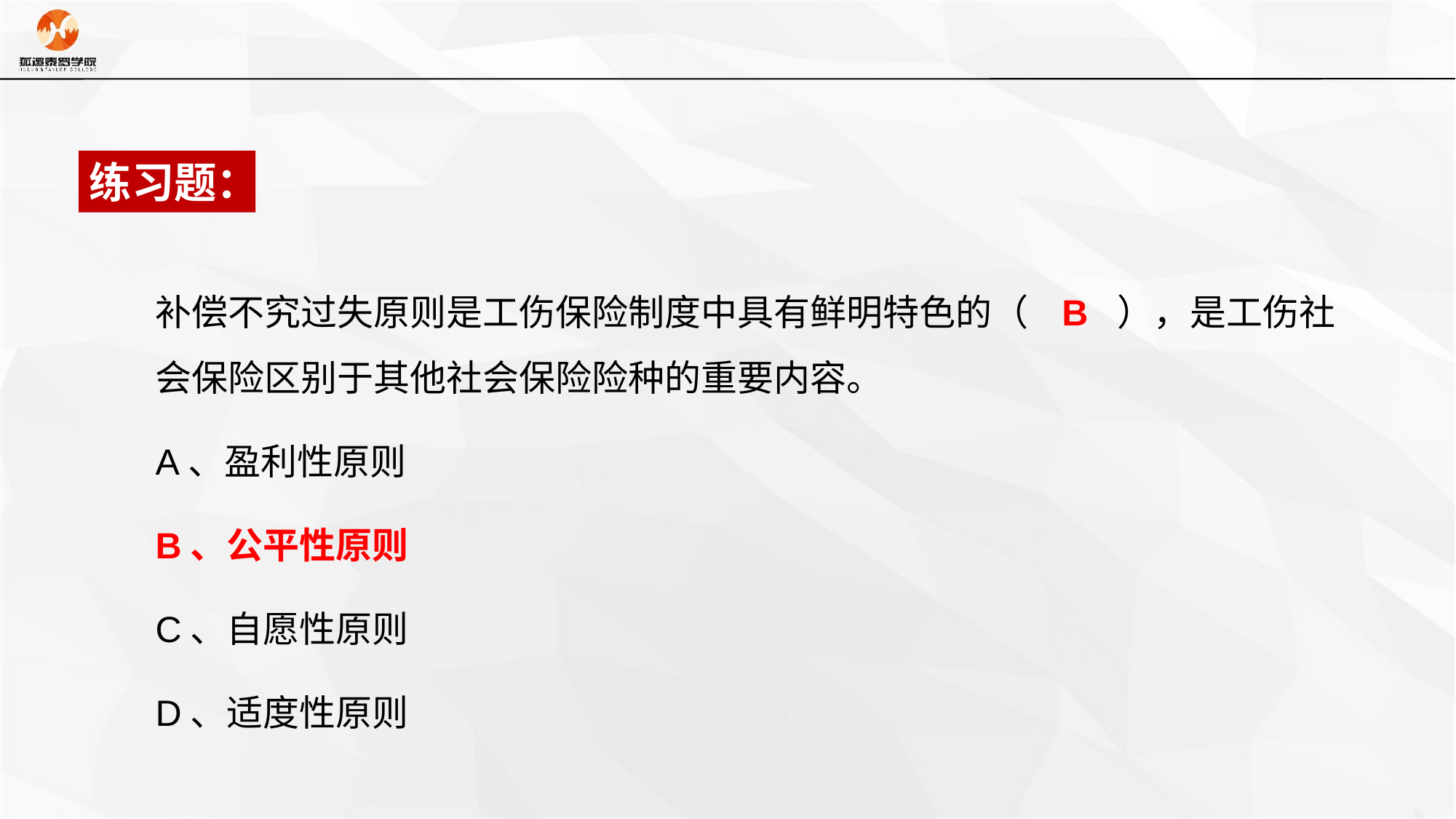

练习题：
补偿不究过失原则是工伤保险制度中具有鲜明特色的（   B  ），是工伤社会保险区别于其他社会保险险种的重要内容。
A、盈利性原则
B、公平性原则
C、自愿性原则
D、适度性原则